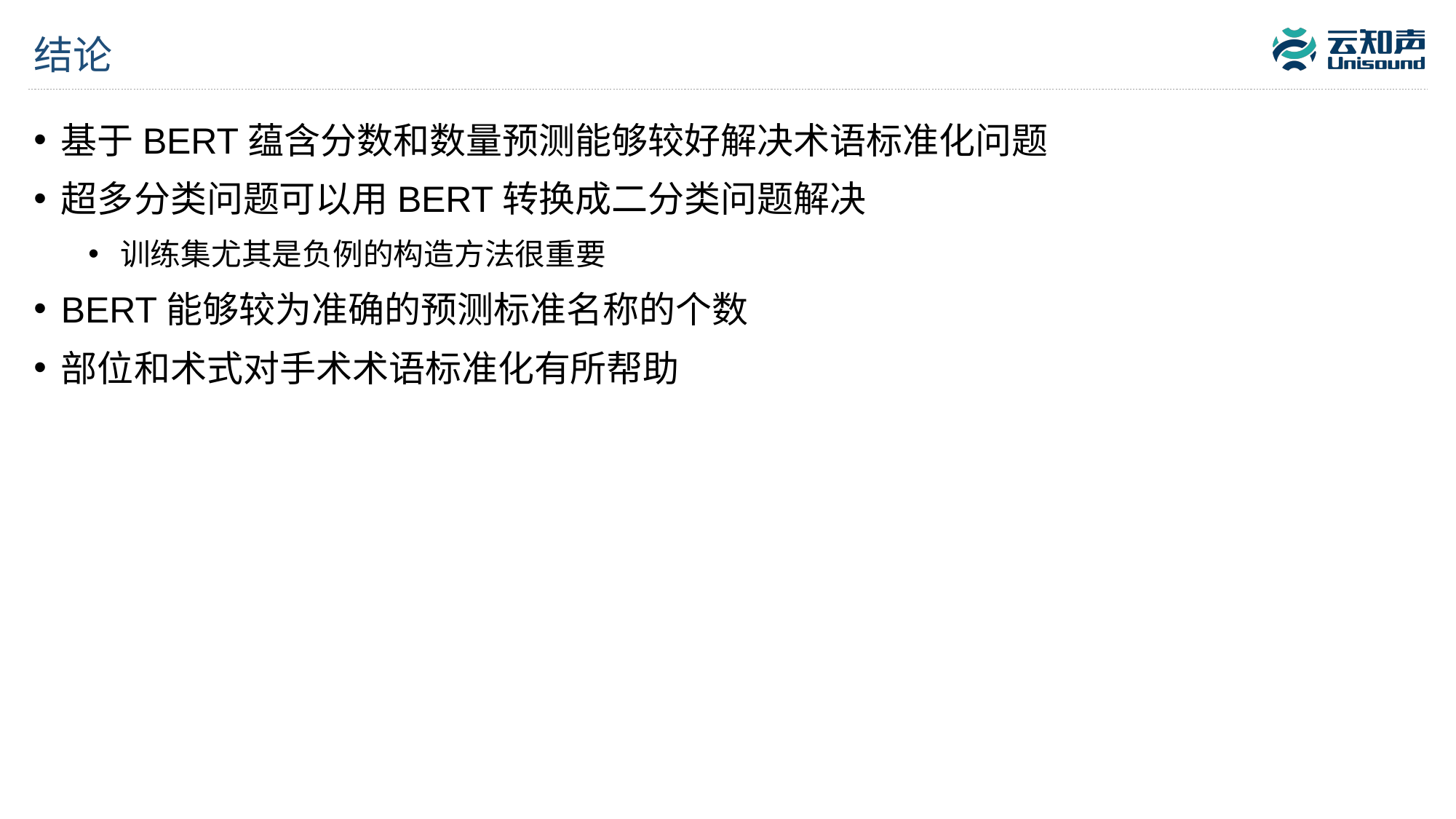

# 结论
基于BERT蕴含分数和数量预测能够较好解决术语标准化问题
超多分类问题可以用BERT转换成二分类问题解决
训练集尤其是负例的构造方法很重要
BERT能够较为准确的预测标准名称的个数
部位和术式对手术术语标准化有所帮助